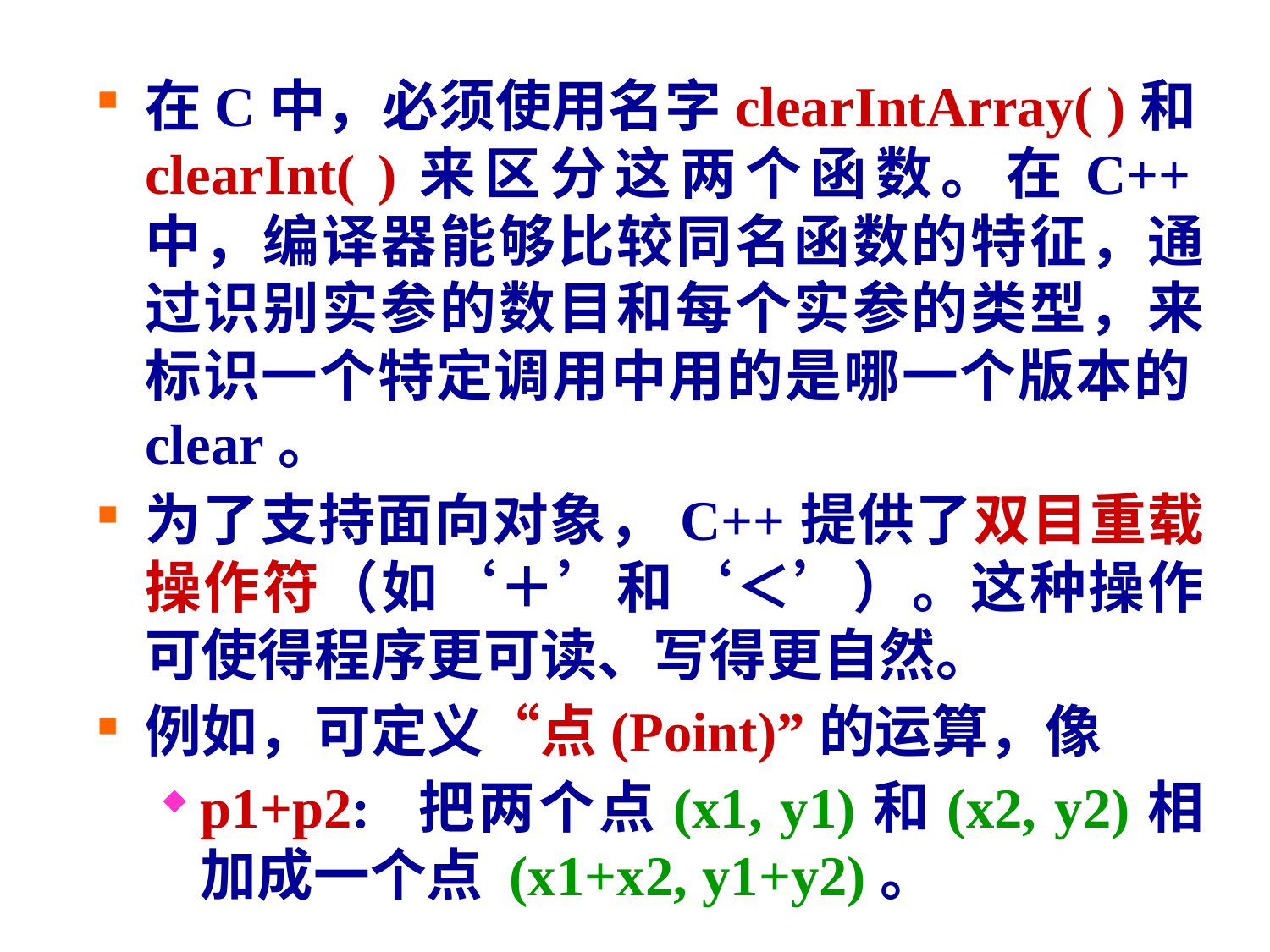

在C中，必须使用名字clearIntArray( )和clearInt( )来区分这两个函数。在C++中，编译器能够比较同名函数的特征，通过识别实参的数目和每个实参的类型，来标识一个特定调用中用的是哪一个版本的clear。
为了支持面向对象，C++提供了双目重载操作符（如‘＋’和‘＜’）。这种操作可使得程序更可读、写得更自然。
例如，可定义“点(Point)”的运算，像
p1+p2:  把两个点(x1, y1)和(x2, y2)相加成一个点 (x1+x2, y1+y2)。
#
87